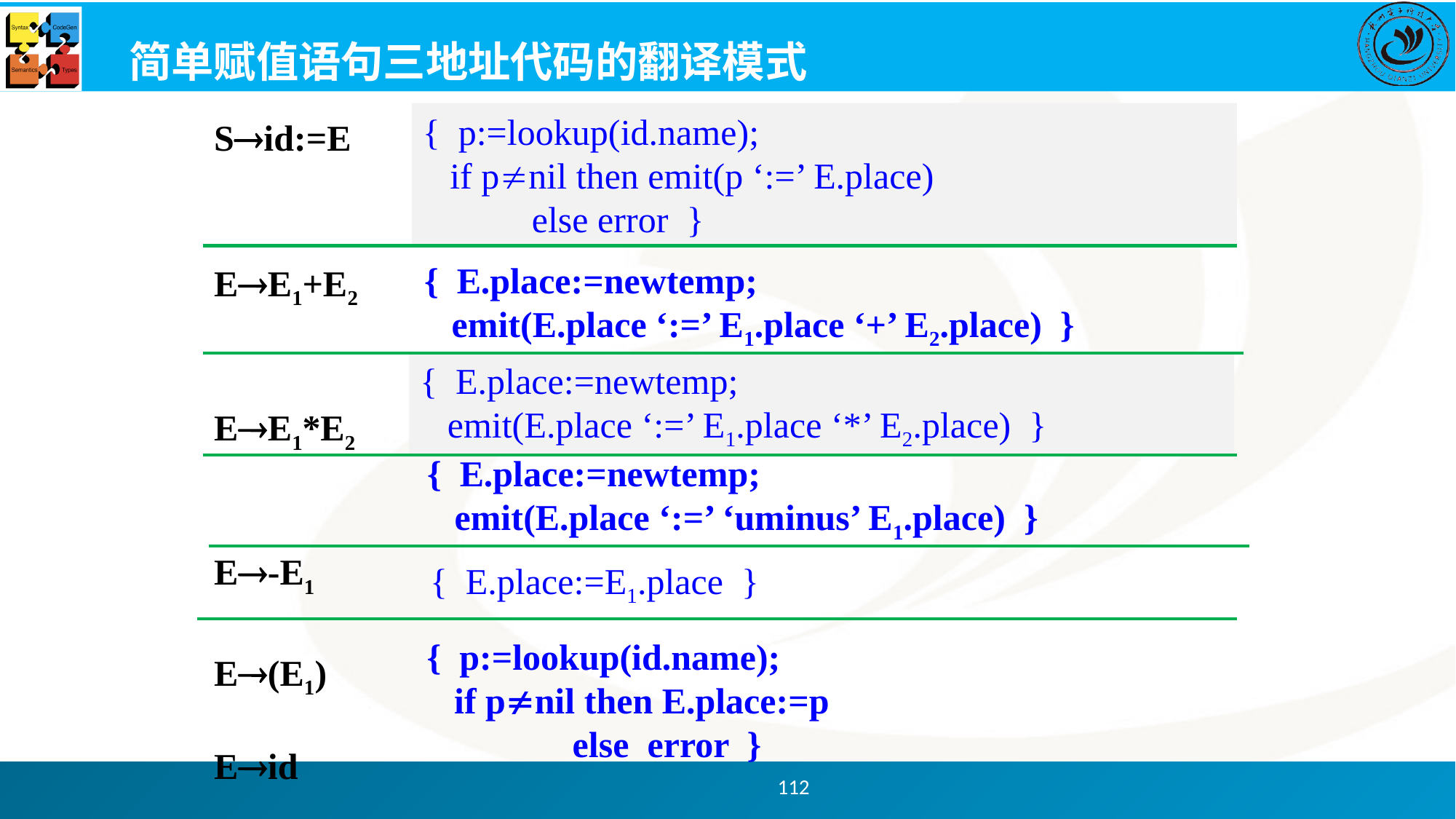

# 简单赋值语句三地址代码的翻译模式
{  p:=lookup(id.name);
   if p≠nil then emit(p ‘:=’ E.place)
            else error  }
S→id:=E

E→E1+E2

E→E1*E2

E→-E1

E→(E1)

E→id
{  E.place:=newtemp;
   emit(E.place ‘:=’ E1.place ‘+’ E2.place)  }
{  E.place:=newtemp;
   emit(E.place ‘:=’ E1.place ‘*’ E2.place)  }
{  E.place:=newtemp;
   emit(E.place ‘:=’ ‘uminus’ E1.place)  }
{  E.place:=E1.place  }
{  p:=lookup(id.name);
   if p≠nil then E.place:=p
                else  error  }
112